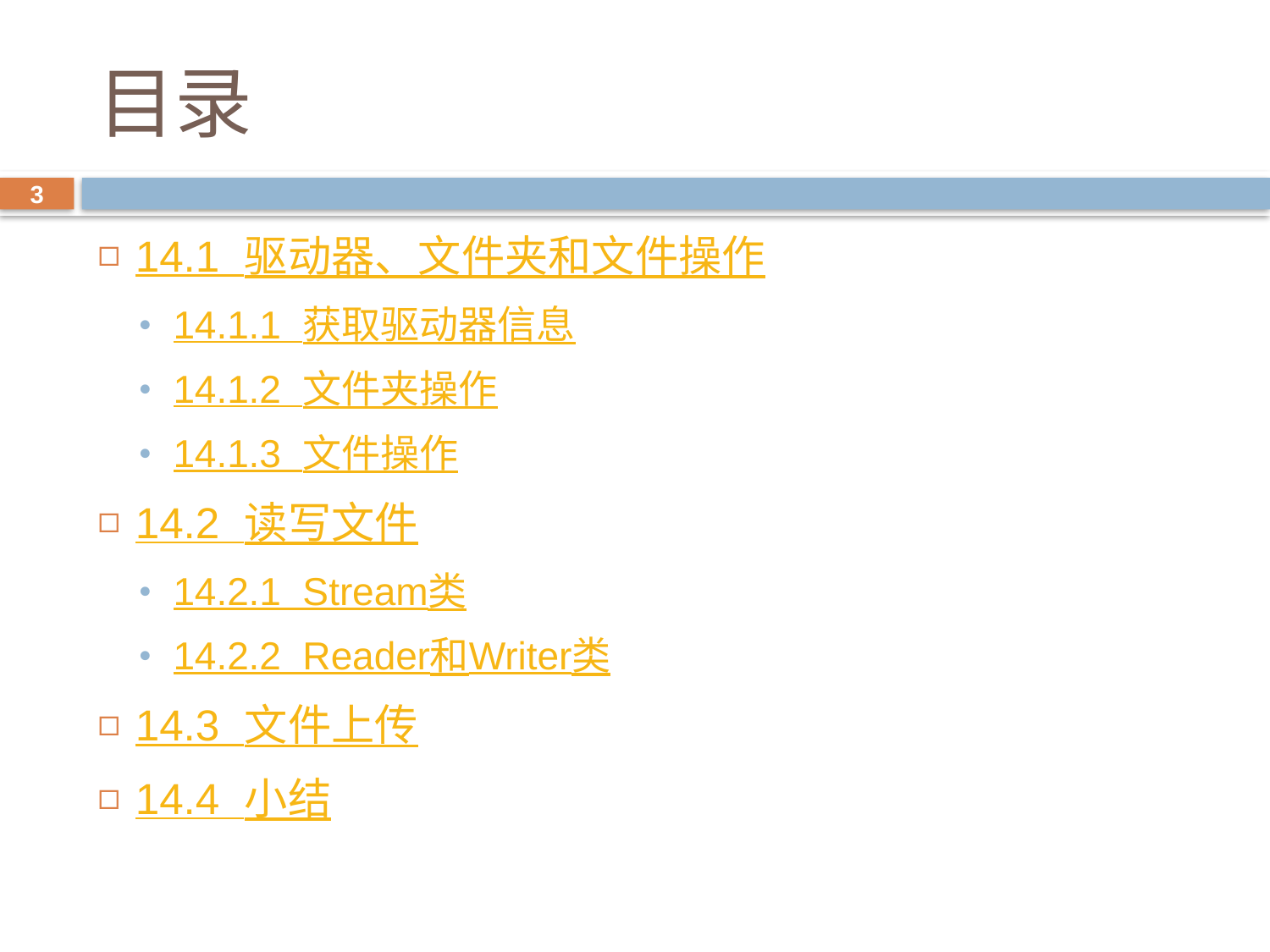

# 目录
3
14.1  驱动器、文件夹和文件操作
14.1.1  获取驱动器信息
14.1.2  文件夹操作
14.1.3  文件操作
14.2  读写文件
14.2.1  Stream类
14.2.2  Reader和Writer类
14.3  文件上传
14.4  小结